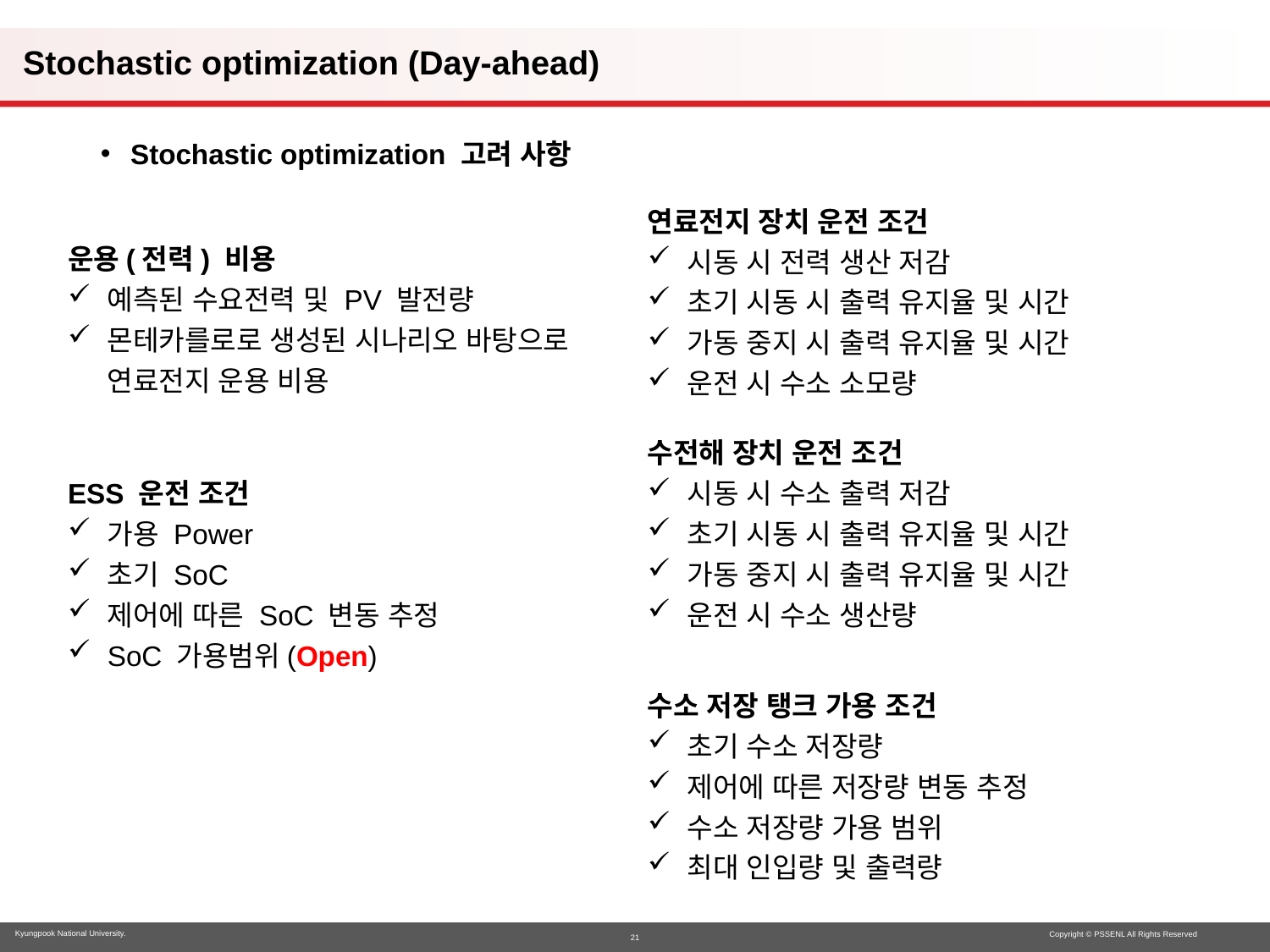

Stochastic optimization (Day-ahead)
Stochastic optimization 고려 사항
연료전지 장치 운전 조건
시동 시 전력 생산 저감
초기 시동 시 출력 유지율 및 시간
가동 중지 시 출력 유지율 및 시간
운전 시 수소 소모량
운용(전력) 비용
예측된 수요전력 및 PV 발전량
몬테카를로로 생성된 시나리오 바탕으로 연료전지 운용 비용
수전해 장치 운전 조건
시동 시 수소 출력 저감
초기 시동 시 출력 유지율 및 시간
가동 중지 시 출력 유지율 및 시간
운전 시 수소 생산량
ESS 운전 조건
가용 Power
초기 SoC
제어에 따른 SoC 변동 추정
SoC 가용범위(Open)
수소 저장 탱크 가용 조건
초기 수소 저장량
제어에 따른 저장량 변동 추정
수소 저장량 가용 범위
최대 인입량 및 출력량